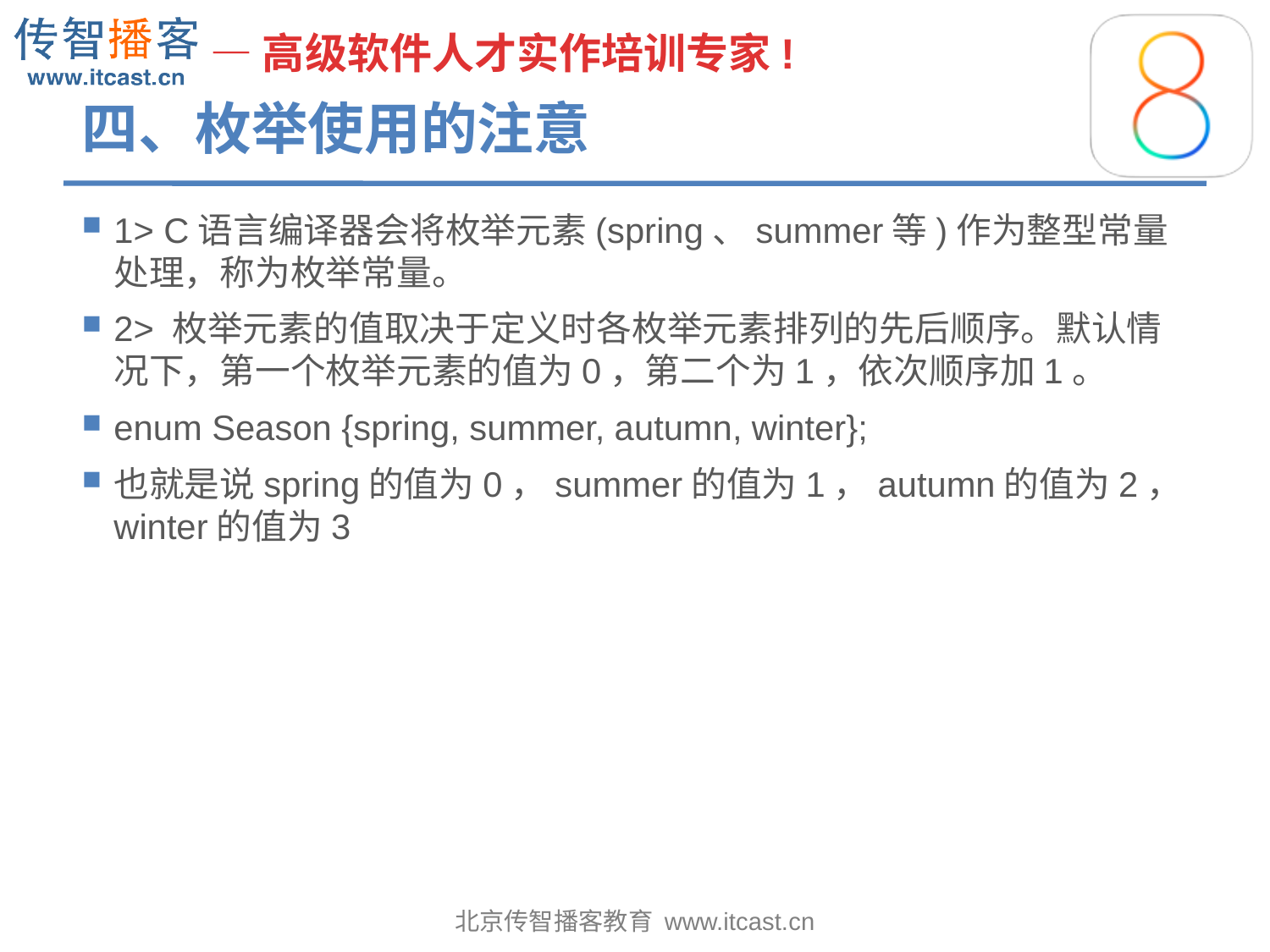

# 四、枚举使用的注意
1> C语言编译器会将枚举元素(spring、summer等)作为整型常量处理，称为枚举常量。
2> 枚举元素的值取决于定义时各枚举元素排列的先后顺序。默认情况下，第一个枚举元素的值为0，第二个为1，依次顺序加1。
enum Season {spring, summer, autumn, winter};
也就是说spring的值为0，summer的值为1，autumn的值为2，winter的值为3